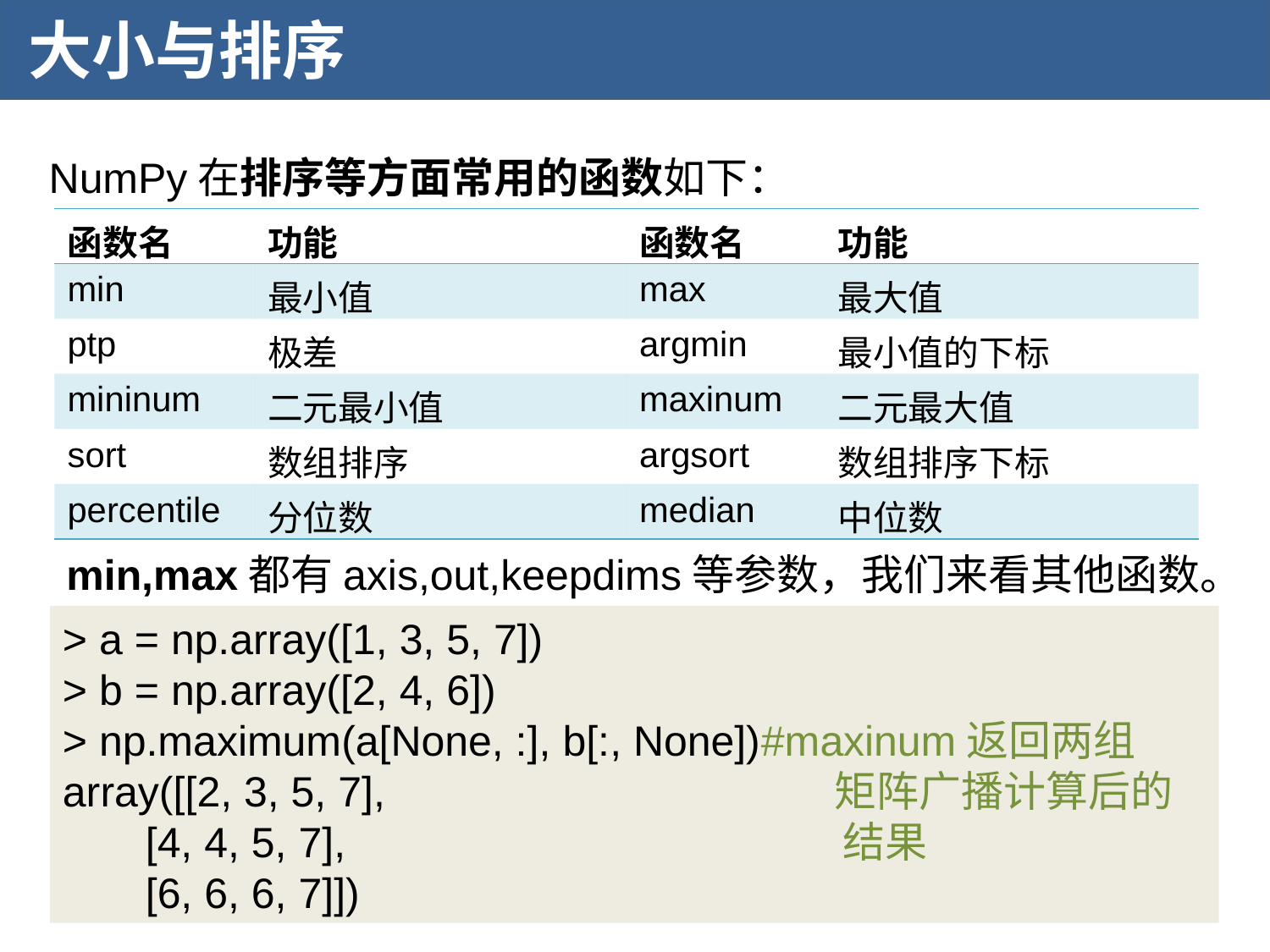

大小与排序
NumPy在排序等方面常用的函数如下：
| 函数名 | 功能 | 函数名 | 功能 |
| --- | --- | --- | --- |
| min | 最小值 | max | 最大值 |
| ptp | 极差 | argmin | 最小值的下标 |
| mininum | 二元最小值 | maxinum | 二元最大值 |
| sort | 数组排序 | argsort | 数组排序下标 |
| percentile | 分位数 | median | 中位数 |
min,max都有axis,out,keepdims等参数，我们来看其他函数。
> a = np.array([1, 3, 5, 7])
> b = np.array([2, 4, 6])
> np.maximum(a[None, :], b[:, None])#maxinum返回两组
array([[2, 3, 5, 7],                                     矩阵广播计算后的
       [4, 4, 5, 7],                                         结果
       [6, 6, 6, 7]])